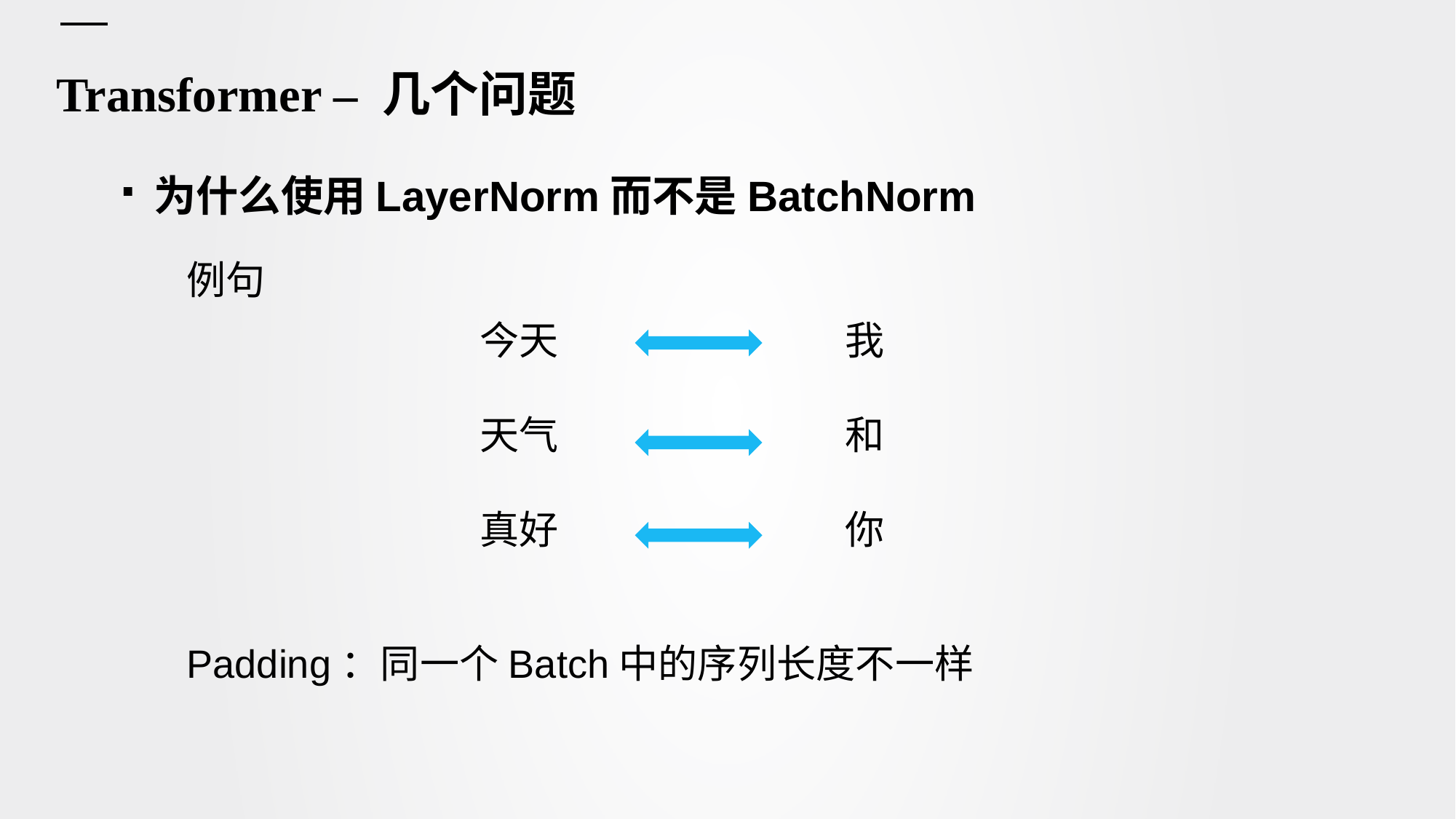

Transformer – 几个问题
为什么使用LayerNorm而不是BatchNorm

例句
今天

天气

真好
我

和

你

Padding：同一个Batch中的序列长度不一样